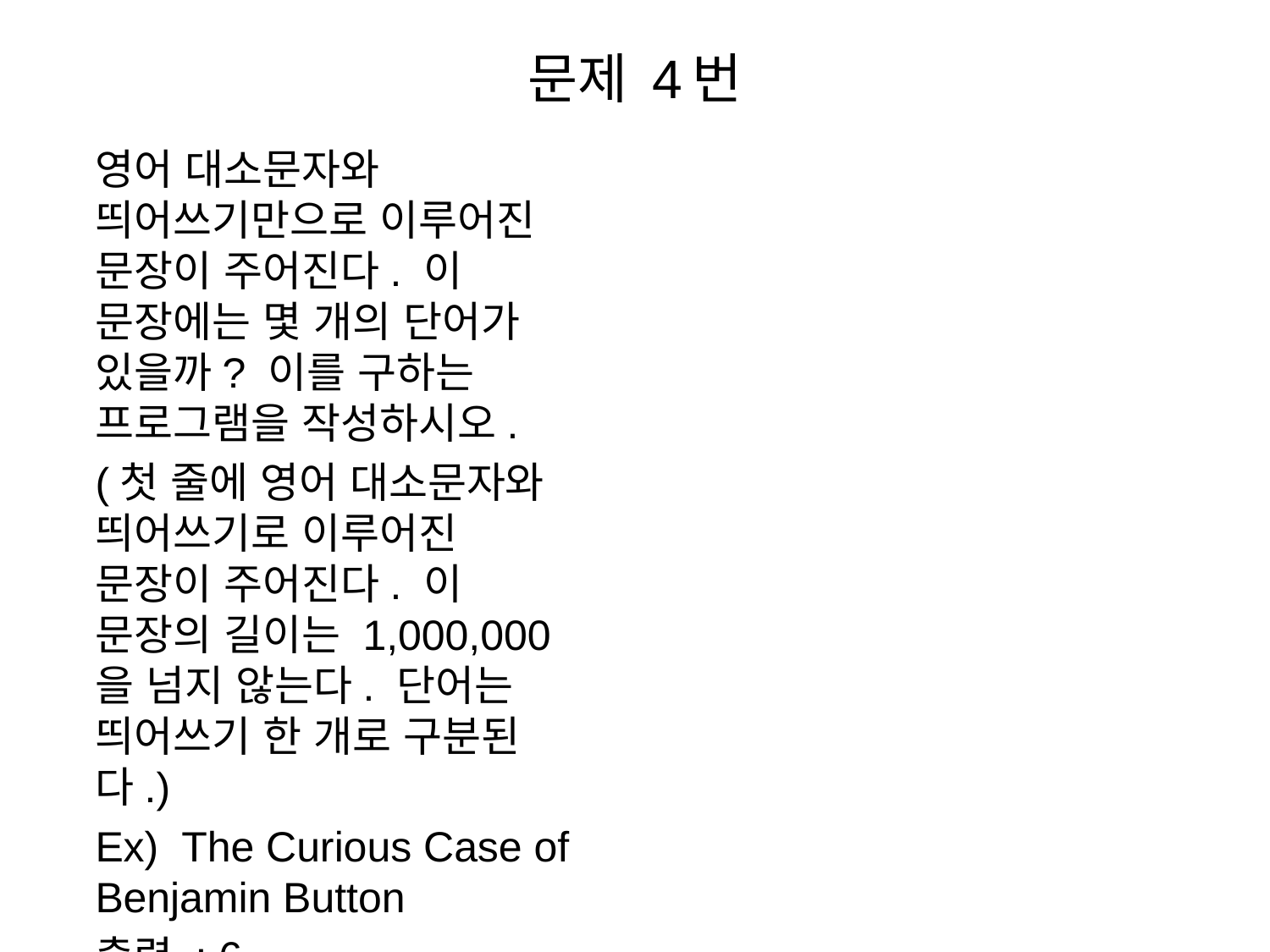

# 문제 4번
영어 대소문자와 띄어쓰기만으로 이루어진 문장이 주어진다. 이 문장에는 몇 개의 단어가 있을까? 이를 구하는 프로그램을 작성하시오.
(첫 줄에 영어 대소문자와 띄어쓰기로 이루어진 문장이 주어진다. 이 문장의 길이는 1,000,000을 넘지 않는다. 단어는 띄어쓰기 한 개로 구분된다.)
Ex)  The Curious Case of Benjamin Button
출력 : 6